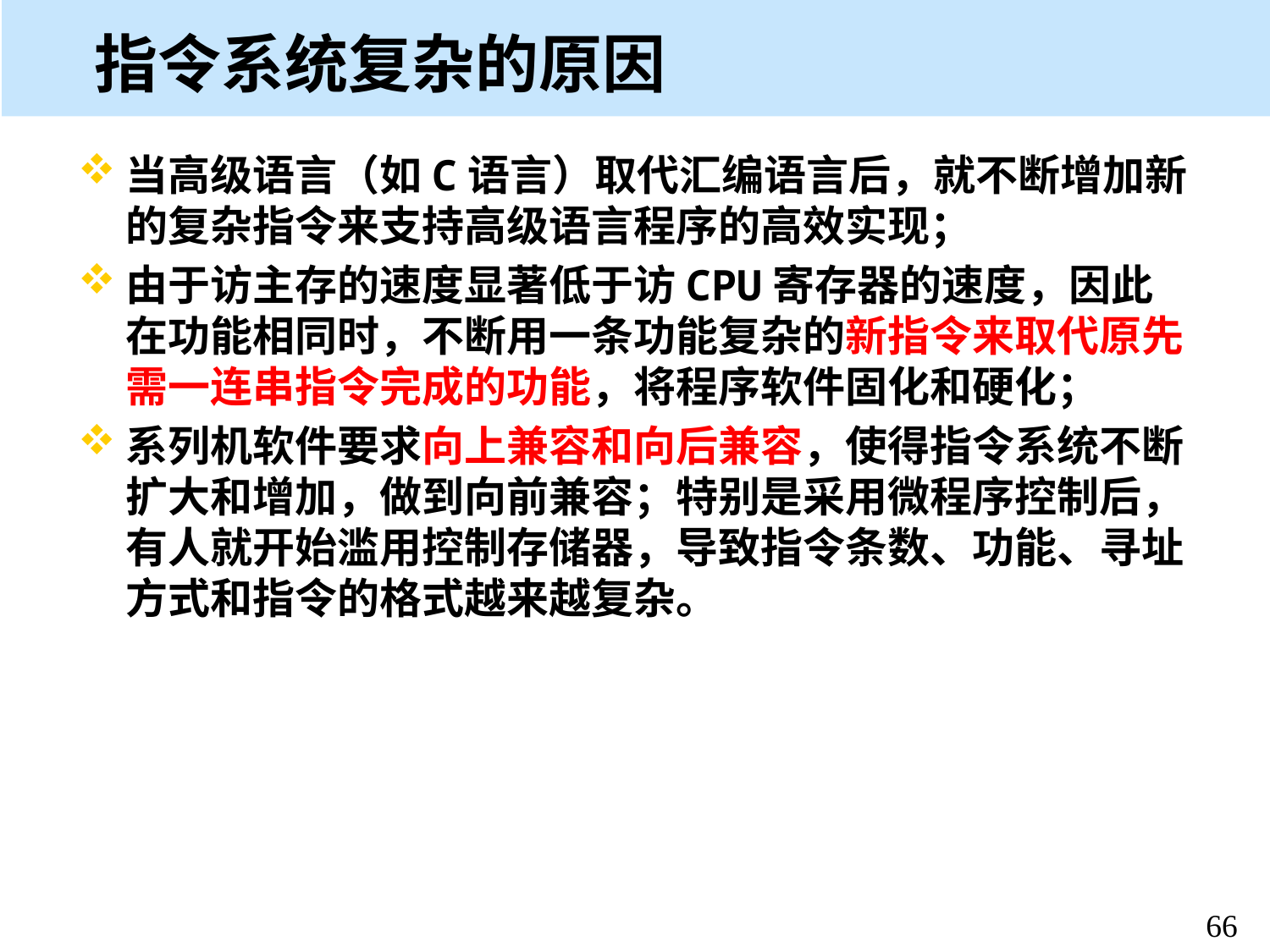

# 指令系统复杂的原因
当高级语言（如C语言）取代汇编语言后，就不断增加新的复杂指令来支持高级语言程序的高效实现；
由于访主存的速度显著低于访CPU寄存器的速度，因此在功能相同时，不断用一条功能复杂的新指令来取代原先需一连串指令完成的功能，将程序软件固化和硬化；
系列机软件要求向上兼容和向后兼容，使得指令系统不断扩大和增加，做到向前兼容；特别是采用微程序控制后，有人就开始滥用控制存储器，导致指令条数、功能、寻址方式和指令的格式越来越复杂。